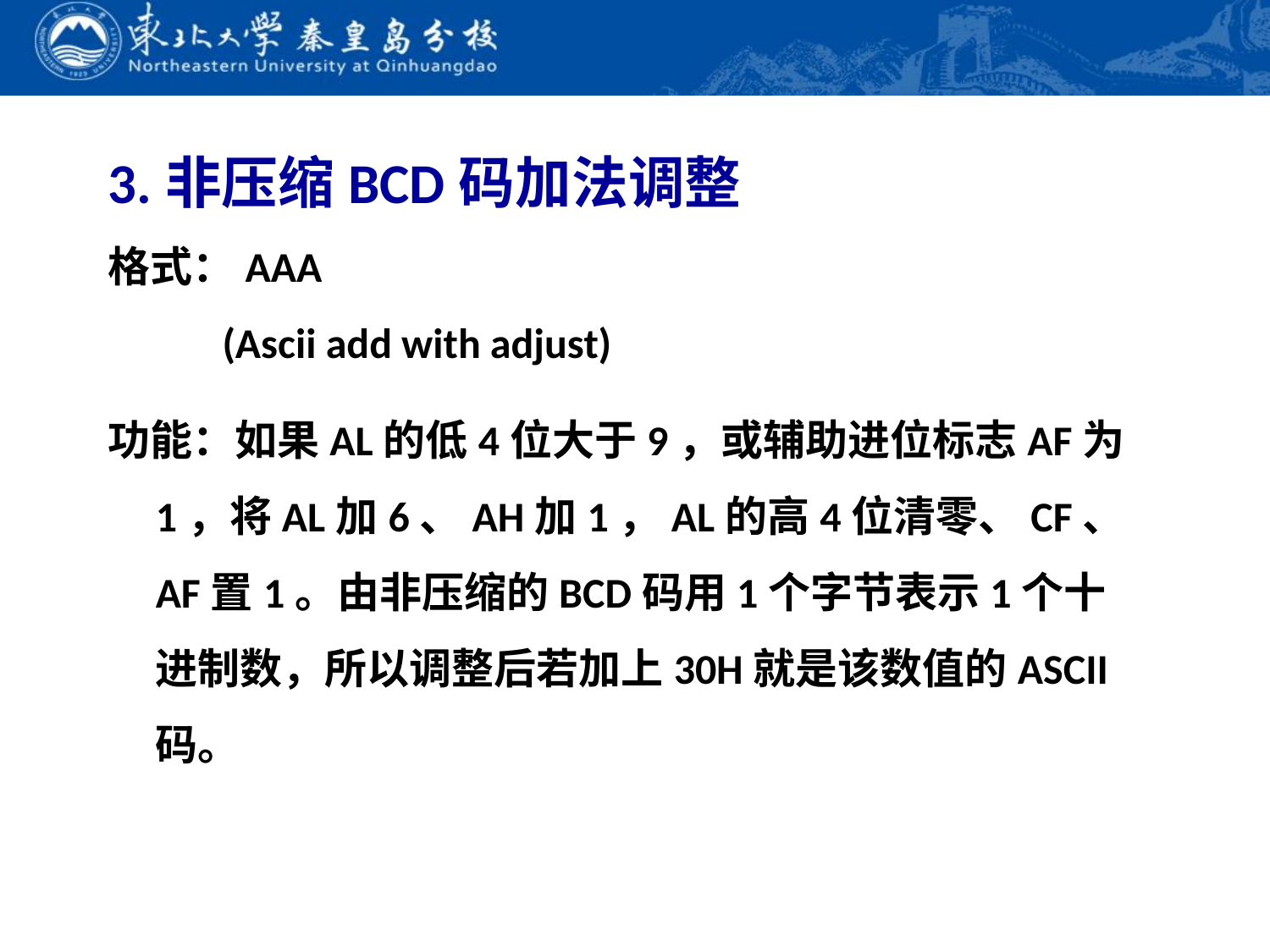

3.非压缩BCD码加法调整
格式：AAA
            (Ascii add with adjust)
功能：如果AL的低4位大于9，或辅助进位标志AF为1，将AL加6、AH加1，AL的高4位清零、CF、AF置1。由非压缩的BCD码用1个字节表示1个十进制数，所以调整后若加上30H就是该数值的ASCII码。